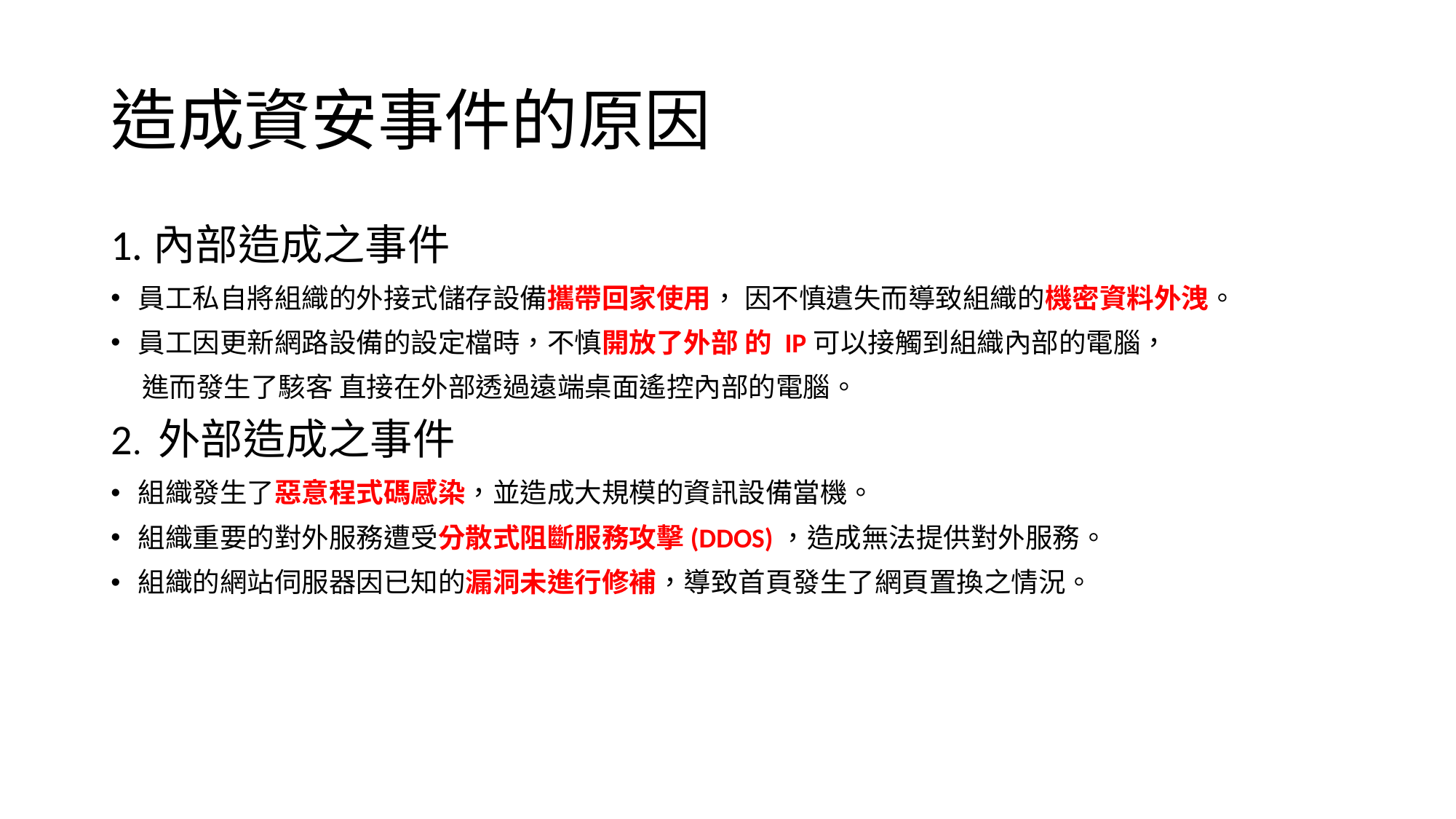

# 造成資安事件的原因
1.內部造成之事件
員工私自將組織的外接式儲存設備攜帶回家使用， 因不慎遺失而導致組織的機密資料外洩。
員工因更新網路設備的設定檔時，不慎開放了外部 的 IP可以接觸到組織內部的電腦，
    進而發生了駭客 直接在外部透過遠端桌面遙控內部的電腦。
2. 外部造成之事件
組織發生了惡意程式碼感染，並造成大規模的資訊設備當機。
組織重要的對外服務遭受分散式阻斷服務攻擊(DDOS)，造成無法提供對外服務。
組織的網站伺服器因已知的漏洞未進行修補，導致首頁發生了網頁置換之情況。